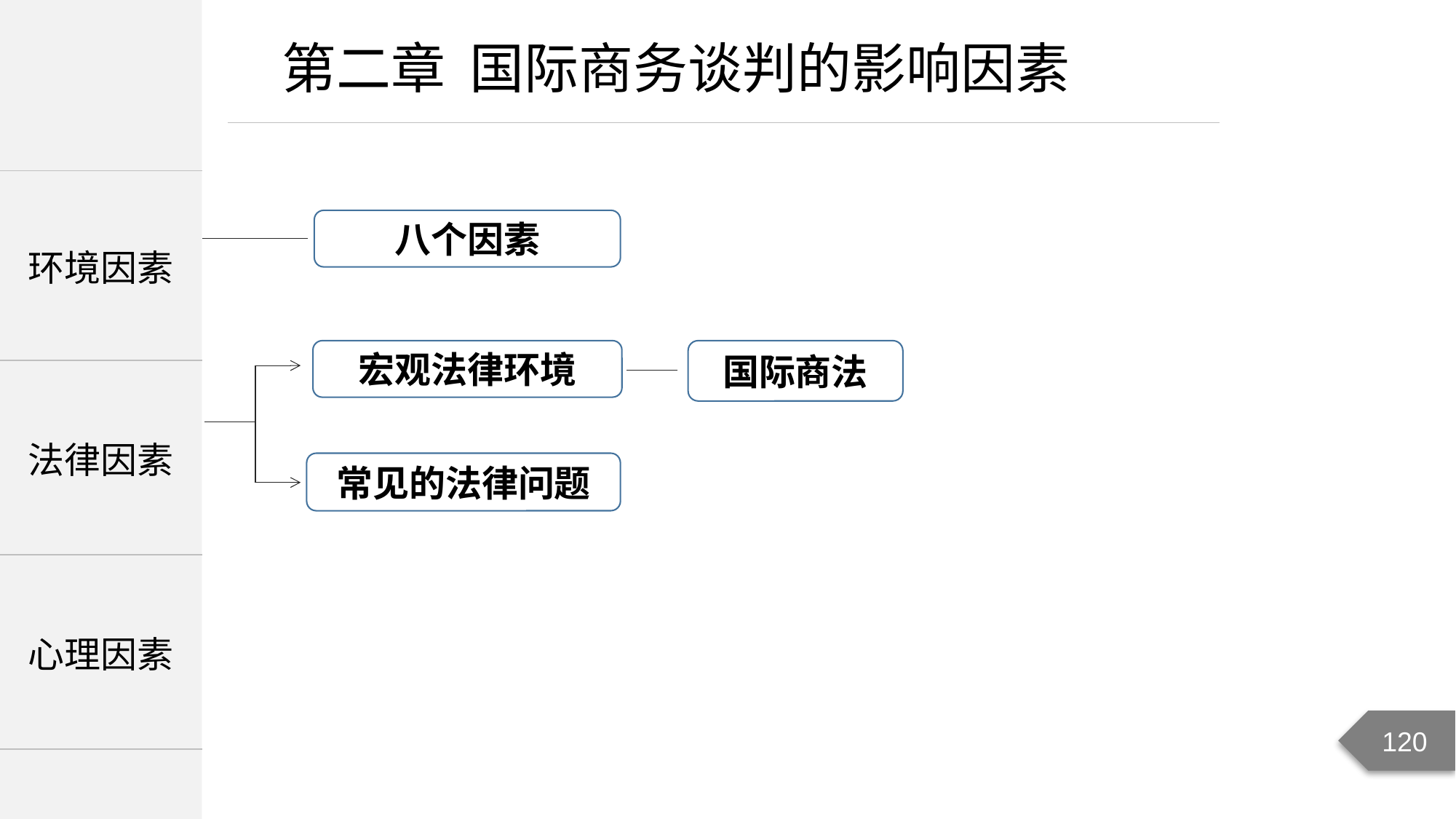

第二章  国际商务谈判的影响因素
| 环境因素 |
| --- |
| 法律因素 |
| 心理因素 |
八个因素
宏观法律环境
国际商法

常见的法律问题
120